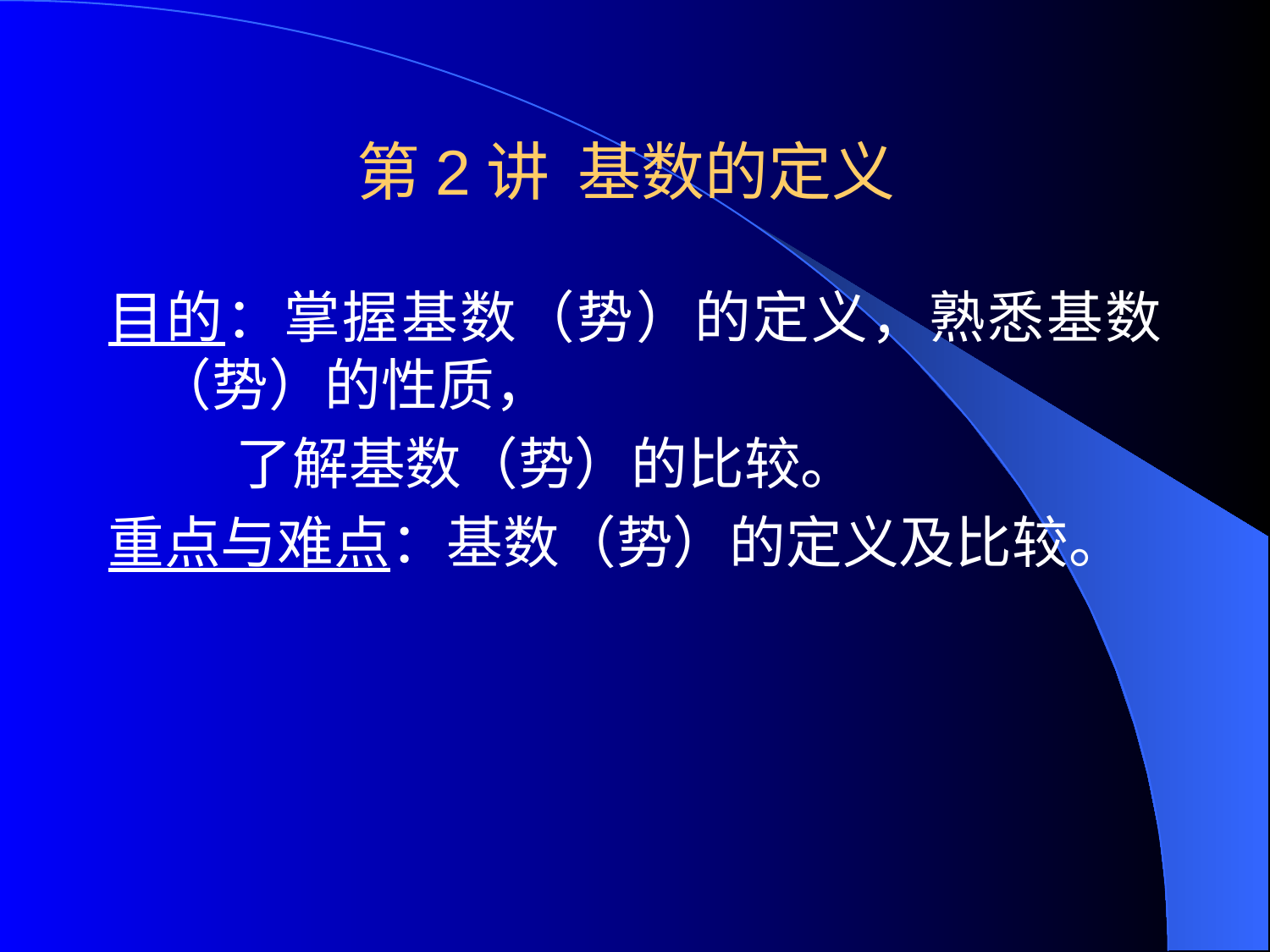

第2讲  基数的定义
目的：掌握基数（势）的定义，熟悉基数（势）的性质，
         了解基数（势）的比较。
重点与难点：基数（势）的定义及比较。